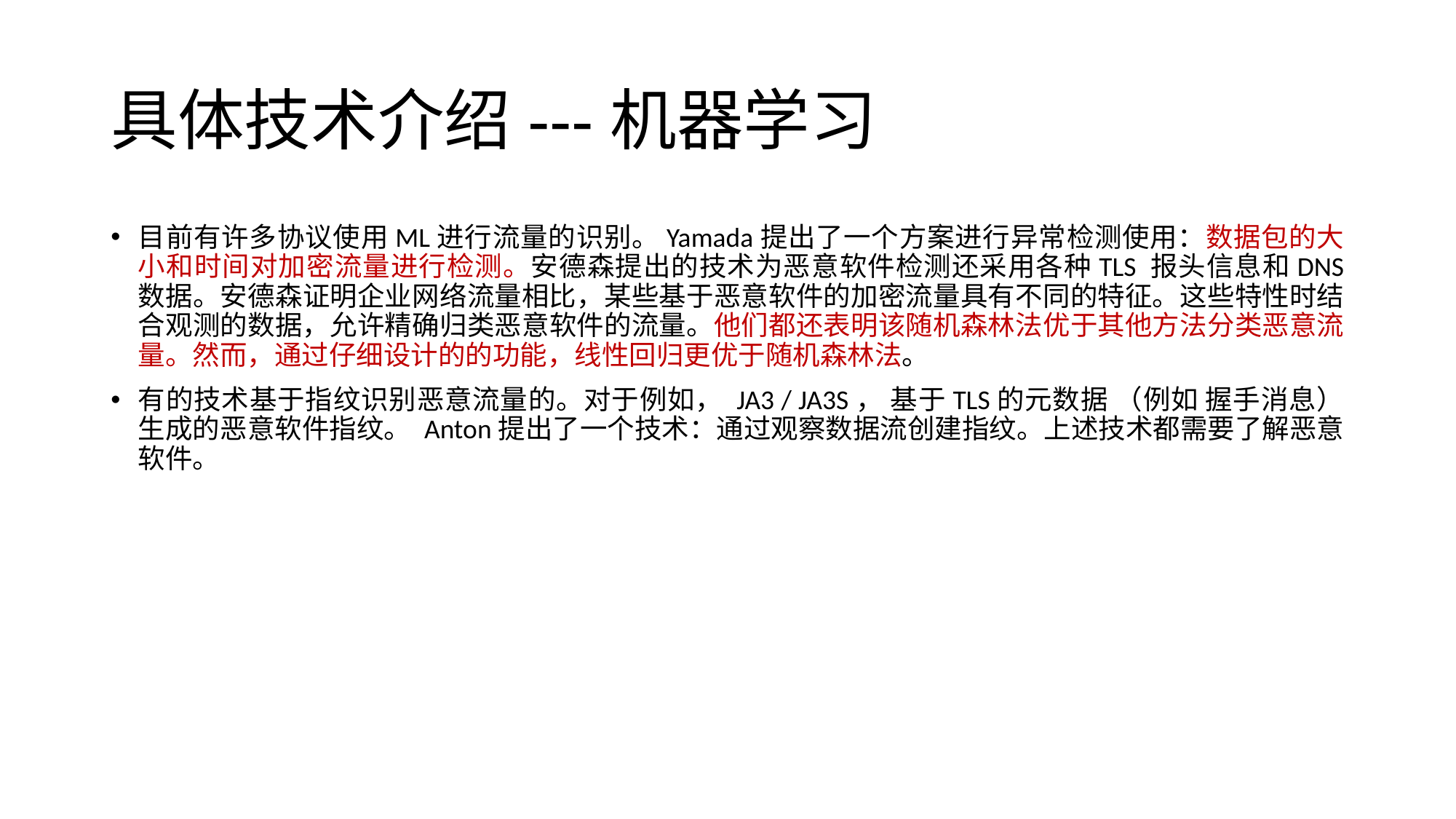

# 具体技术介绍---机器学习
目前有许多协议使用ML进行流量的识别。Yamada提出了一个方案进行异常检测使用：数据包的大小和时间对加密流量进行检测。安德森提出的技术为恶意软件检测还采用各种TLS 报头信息和DNS 数据。安德森证明企业网络流量相比，某些基于恶意软件的加密流量具有不同的特征。这些特性时结合观测的数据，允许精确归类恶意软件的流量。他们都还表明该随机森林法优于其他方法分类恶意流量。然而，通过仔细设计的的功能，线性回归更优于随机森林法。
有的技术基于指纹识别恶意流量的。对于例如， JA3 / JA3S， 基于TLS的元数据 （例如 握手消息）生成的恶意软件指纹。 Anton提出了一个技术：通过观察数据流创建指纹。上述技术都需要了解恶意软件。